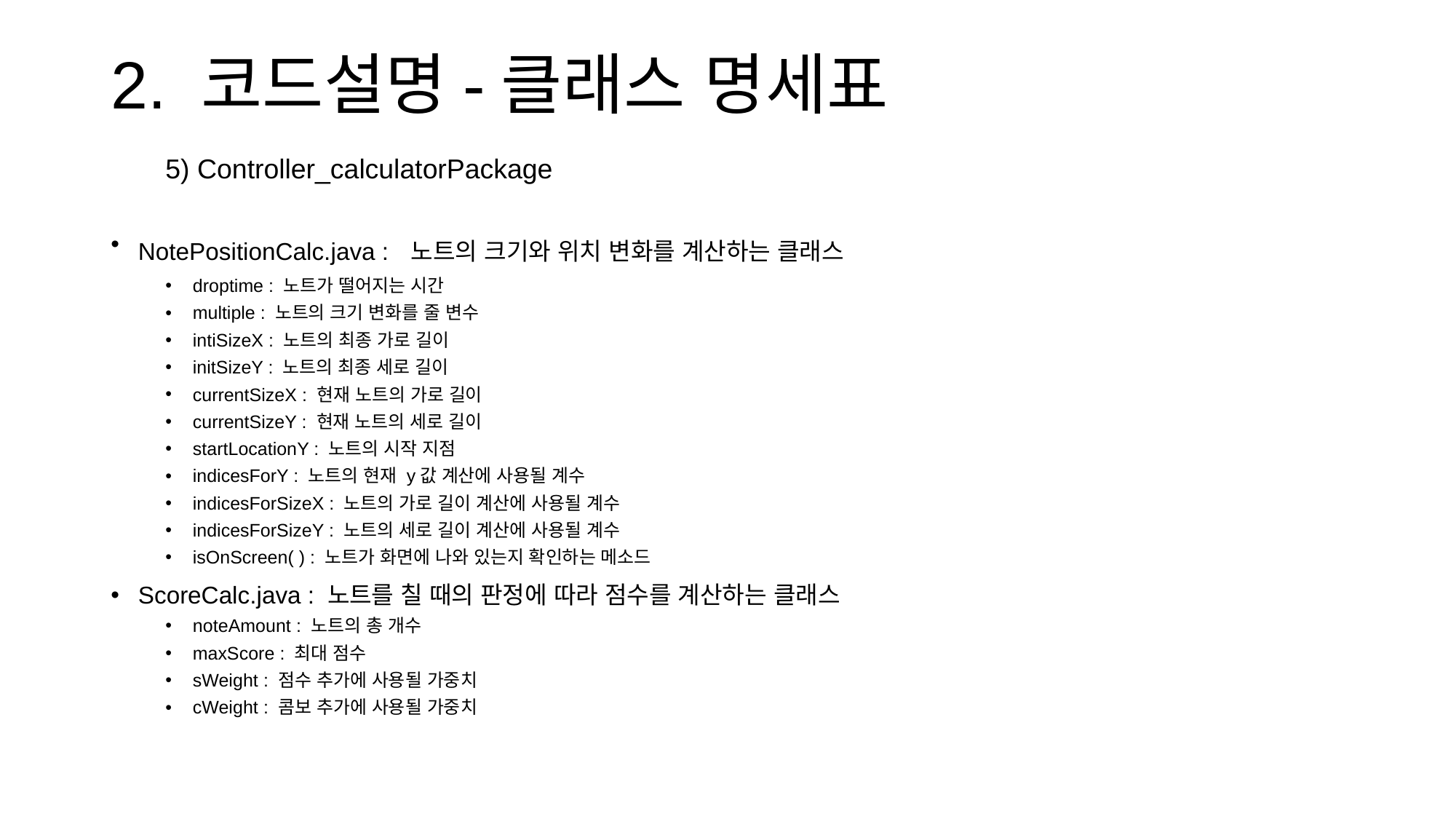

# 2. 코드설명-클래스 명세표
5) Controller_calculatorPackage
NotePositionCalc.java : 노트의 크기와 위치 변화를 계산하는 클래스
droptime : 노트가 떨어지는 시간
multiple : 노트의 크기 변화를 줄 변수
intiSizeX : 노트의 최종 가로 길이
initSizeY : 노트의 최종 세로 길이
currentSizeX : 현재 노트의 가로 길이
currentSizeY : 현재 노트의 세로 길이
startLocationY : 노트의 시작 지점
indicesForY : 노트의 현재 y값 계산에 사용될 계수
indicesForSizeX : 노트의 가로 길이 계산에 사용될 계수
indicesForSizeY : 노트의 세로 길이 계산에 사용될 계수
isOnScreen( ) : 노트가 화면에 나와 있는지 확인하는 메소드
ScoreCalc.java : 노트를 칠 때의 판정에 따라 점수를 계산하는 클래스
noteAmount : 노트의 총 개수
maxScore : 최대 점수
sWeight : 점수 추가에 사용될 가중치
cWeight : 콤보 추가에 사용될 가중치